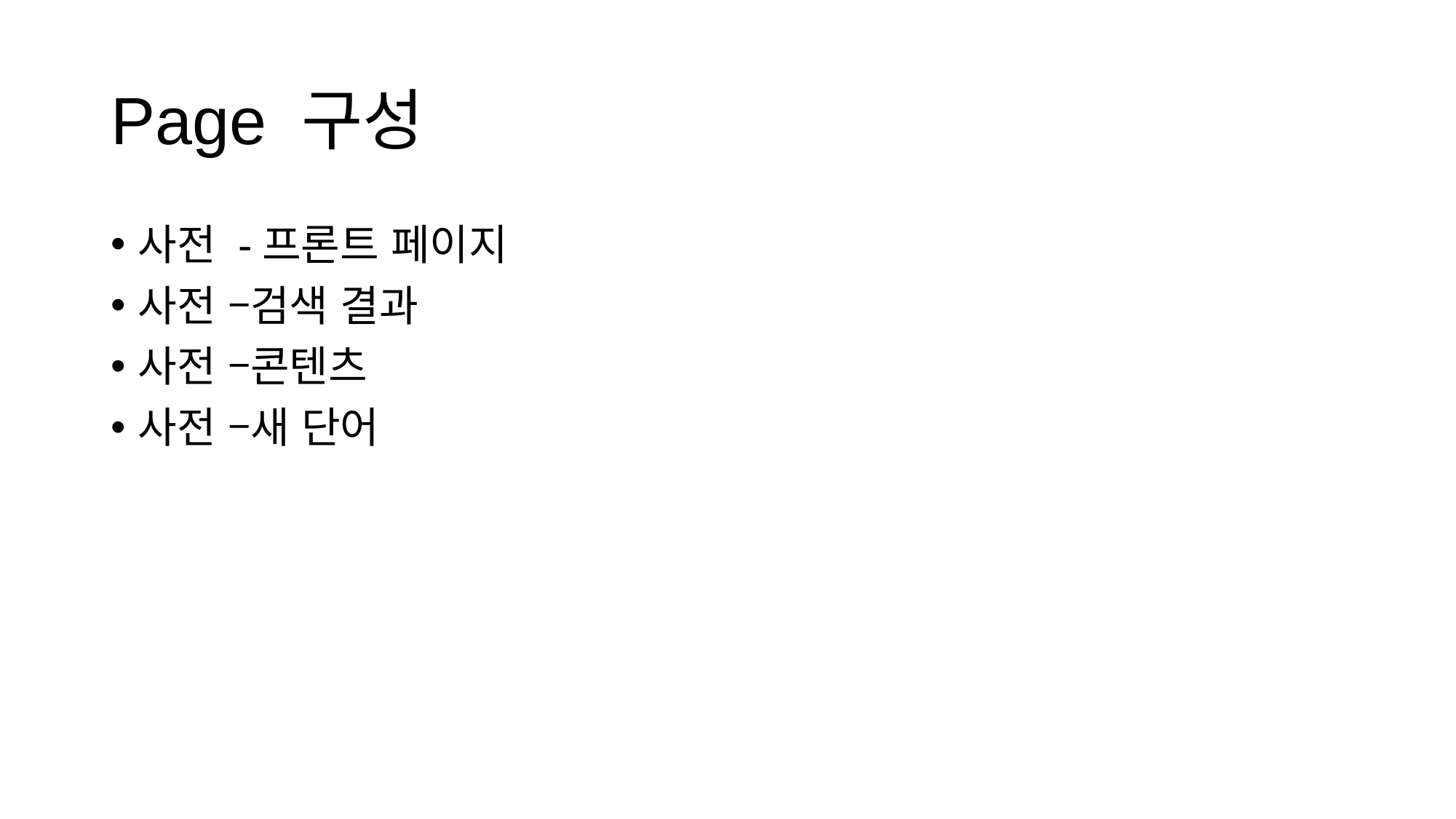

# Page 구성
사전 -프론트 페이지
사전 –검색 결과
사전 –콘텐츠
사전 –새 단어